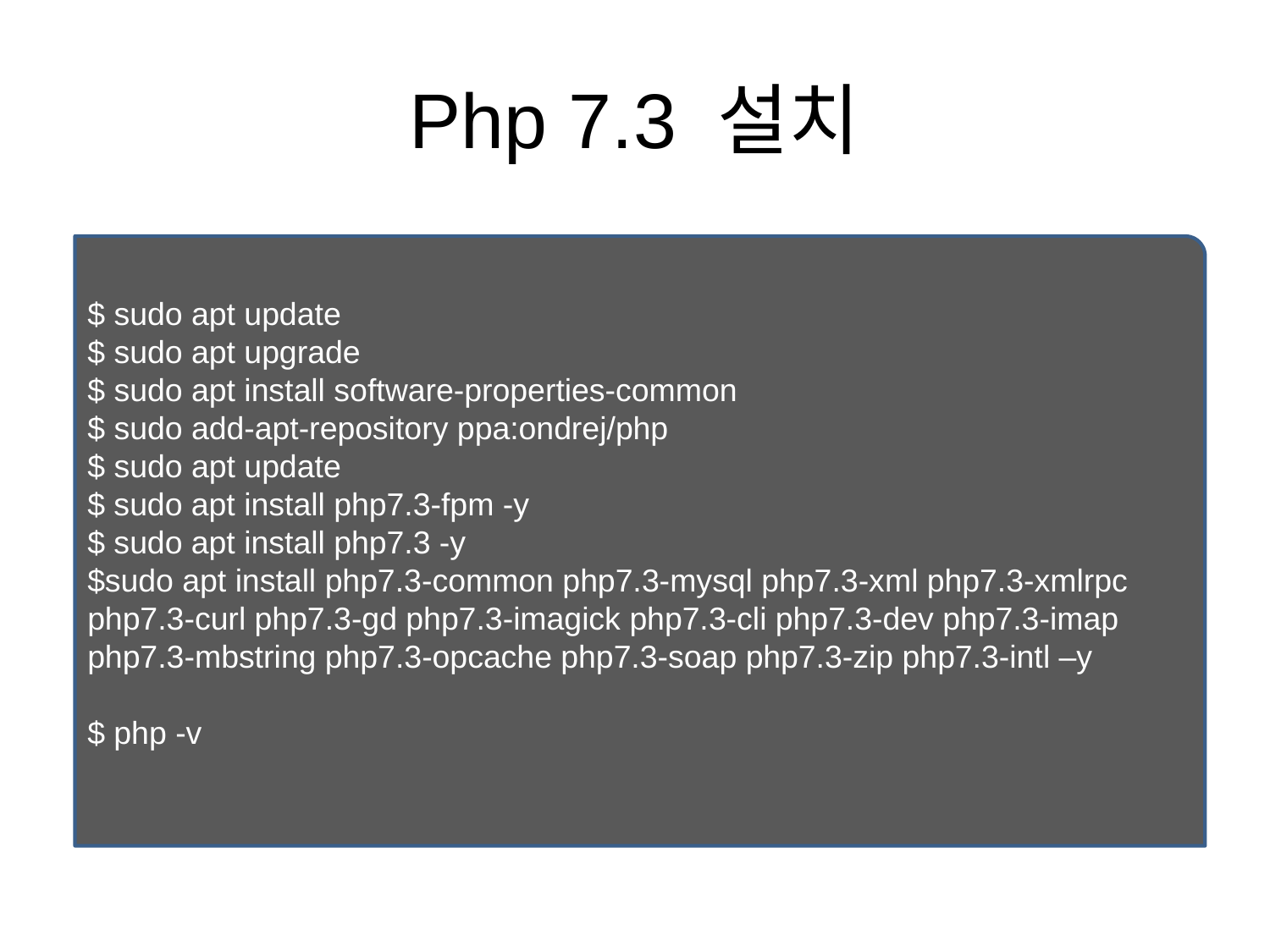

# Php 7.3 설치

$ sudo apt update
$ sudo apt upgrade
$ sudo apt install software-properties-common
$ sudo add-apt-repository ppa:ondrej/php
$ sudo apt update
$ sudo apt install php7.3-fpm -y
$ sudo apt install php7.3 -y
$sudo apt install php7.3-common php7.3-mysql php7.3-xml php7.3-xmlrpc php7.3-curl php7.3-gd php7.3-imagick php7.3-cli php7.3-dev php7.3-imap php7.3-mbstring php7.3-opcache php7.3-soap php7.3-zip php7.3-intl –y

$ php -v